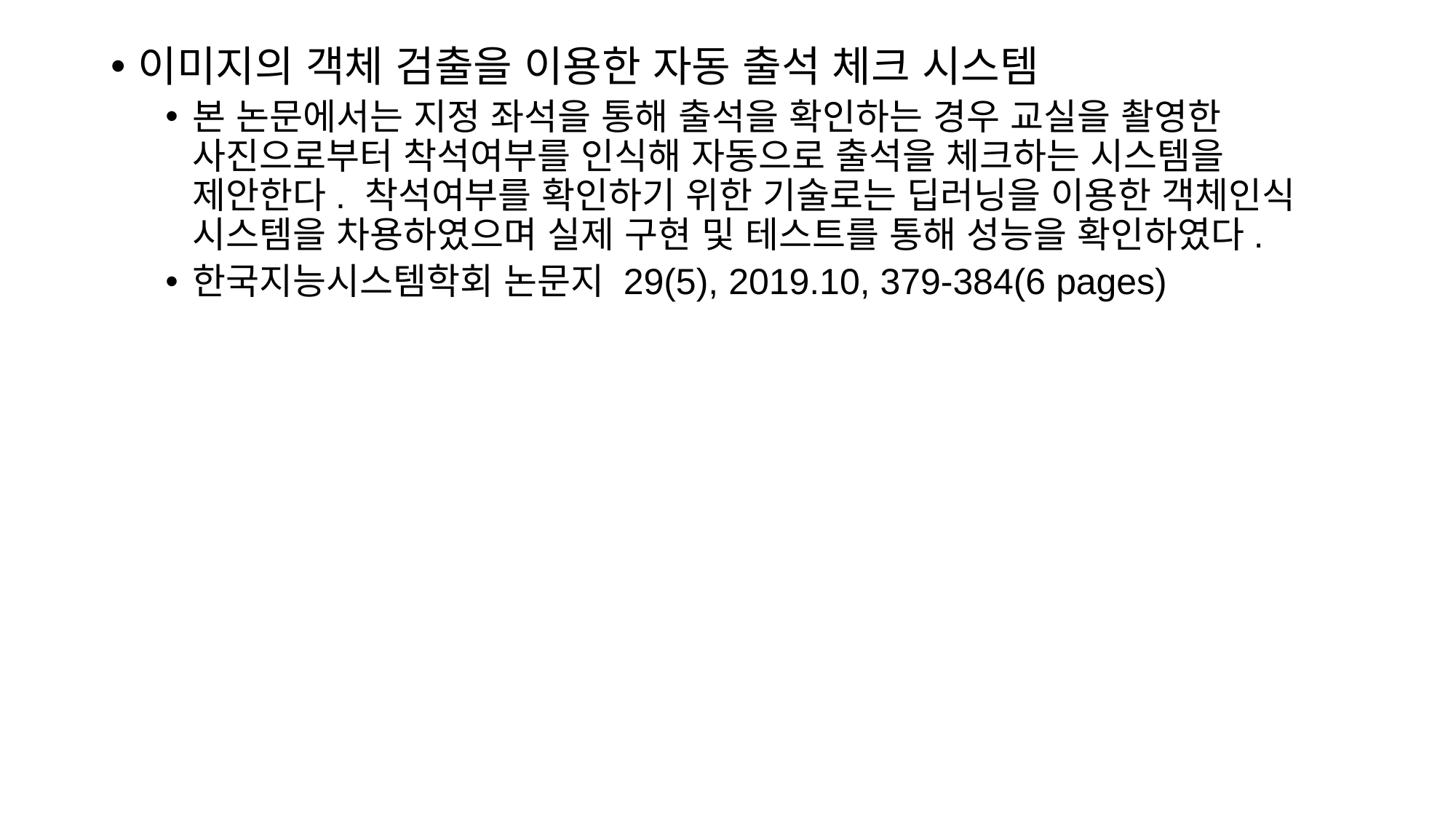

이미지의 객체 검출을 이용한 자동 출석 체크 시스템
본 논문에서는 지정 좌석을 통해 출석을 확인하는 경우 교실을 촬영한 사진으로부터 착석여부를 인식해 자동으로 출석을 체크하는 시스템을 제안한다. 착석여부를 확인하기 위한 기술로는 딥러닝을 이용한 객체인식 시스템을 차용하였으며 실제 구현 및 테스트를 통해 성능을 확인하였다.
한국지능시스템학회 논문지 29(5), 2019.10, 379-384(6 pages)